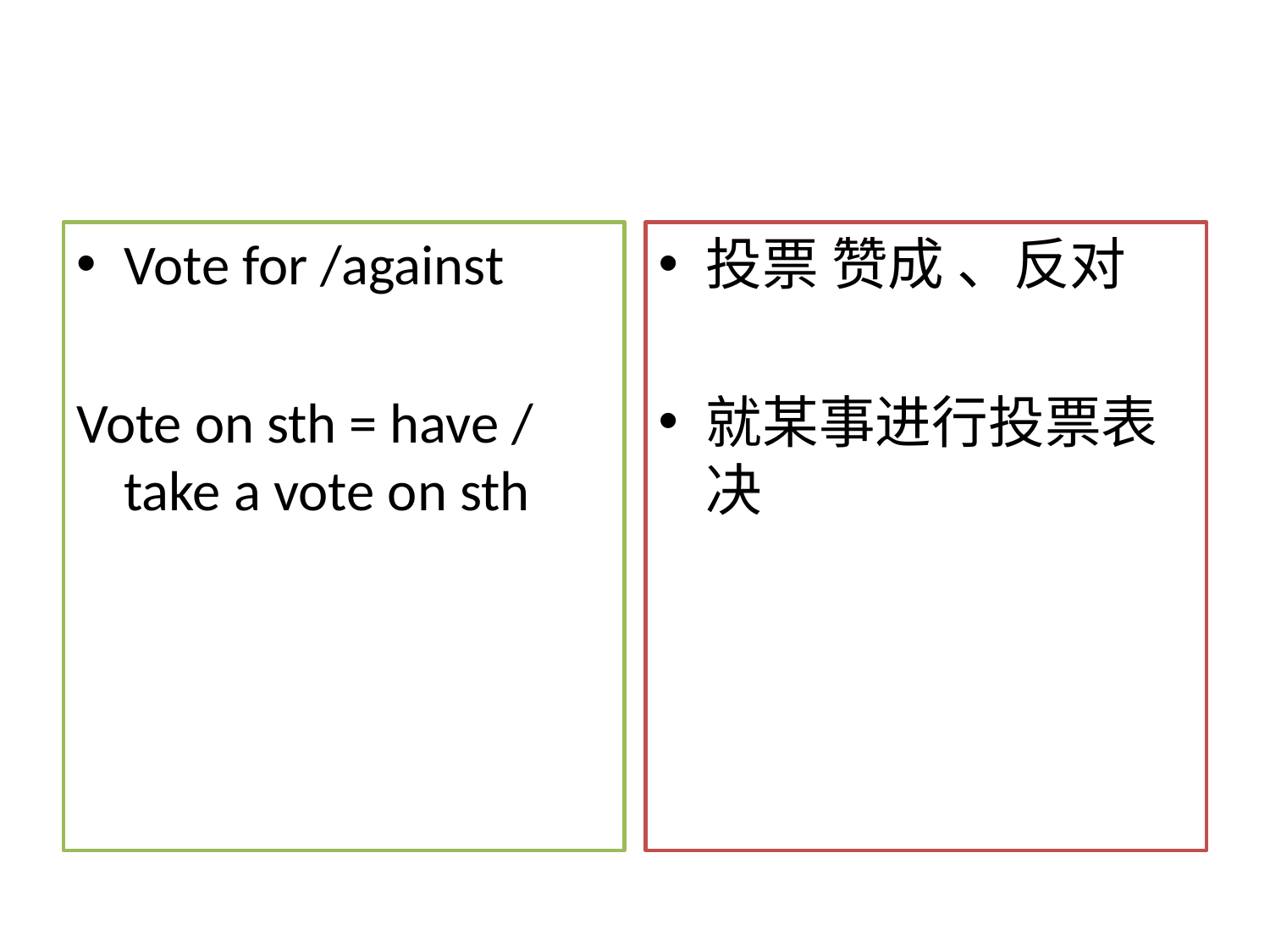

#
Vote for /against

Vote on sth = have / take a vote on sth
投票 赞成 、反对

就某事进行投票表决